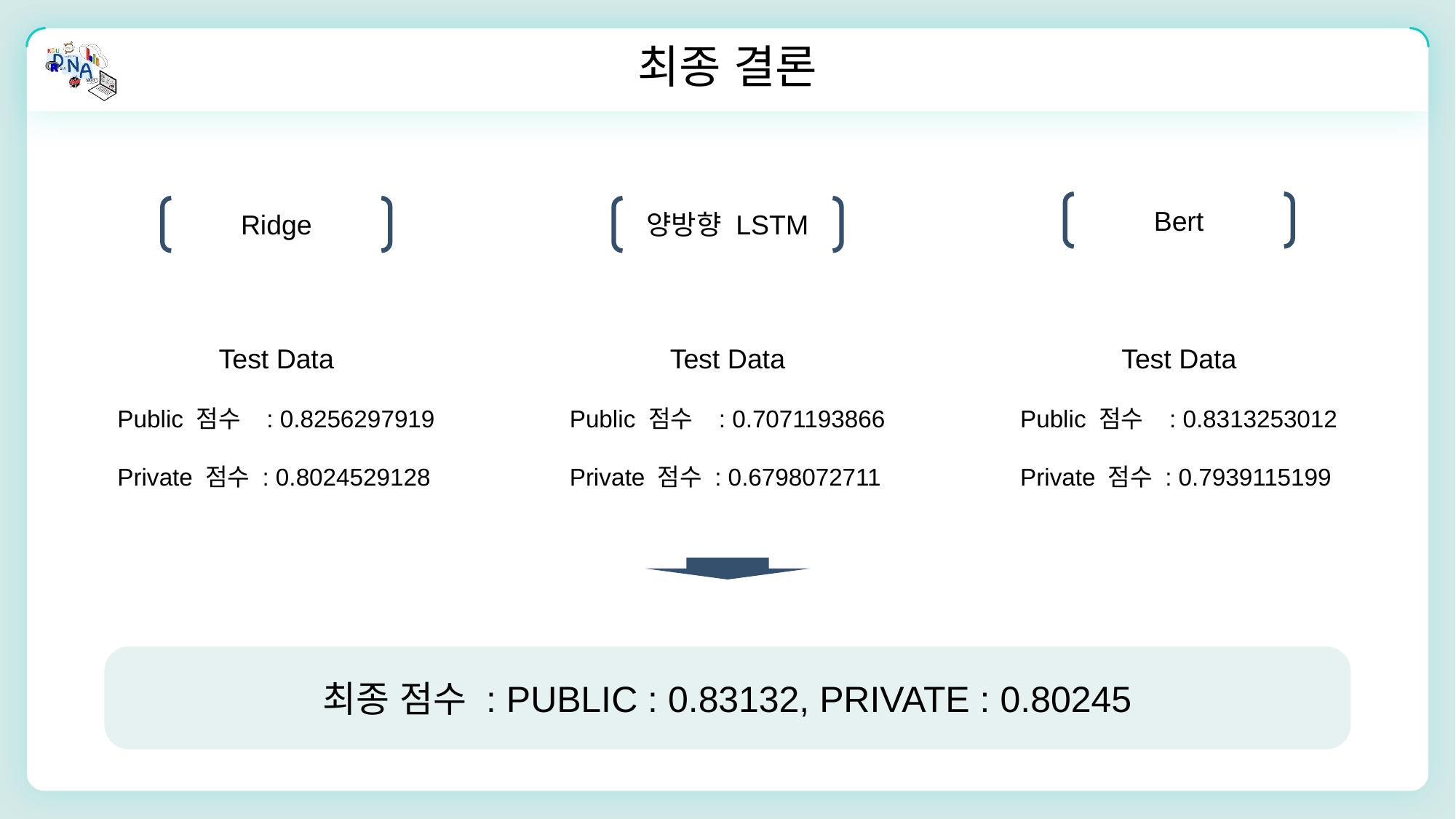

# 최종 결론

Bert
Test Data
Public 점수   : 0.8313253012
Private 점수 : 0.7939115199

Test Data
Public 점수   : 0.8256297919
Private 점수 : 0.8024529128
Ridge

양방향 LSTM
Test Data
Public 점수   : 0.7071193866
Private 점수 : 0.6798072711

최종 점수 : PUBLIC : 0.83132, PRIVATE : 0.80245